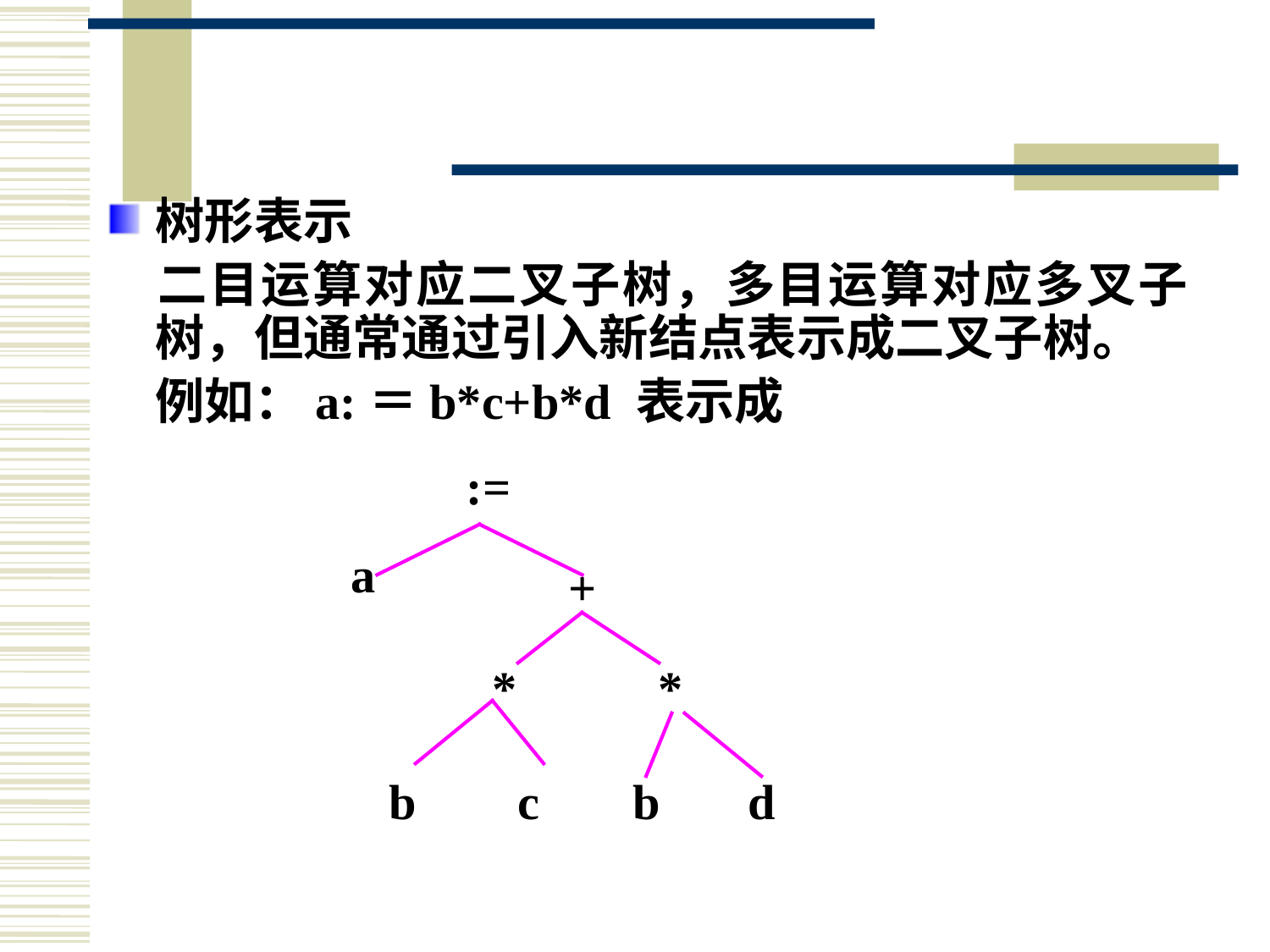

#
树形表示
	二目运算对应二叉子树，多目运算对应多叉子树，但通常通过引入新结点表示成二叉子树。
	例如：a:＝b*c+b*d 表示成
:=

a
+

*
*

b
c
b
d